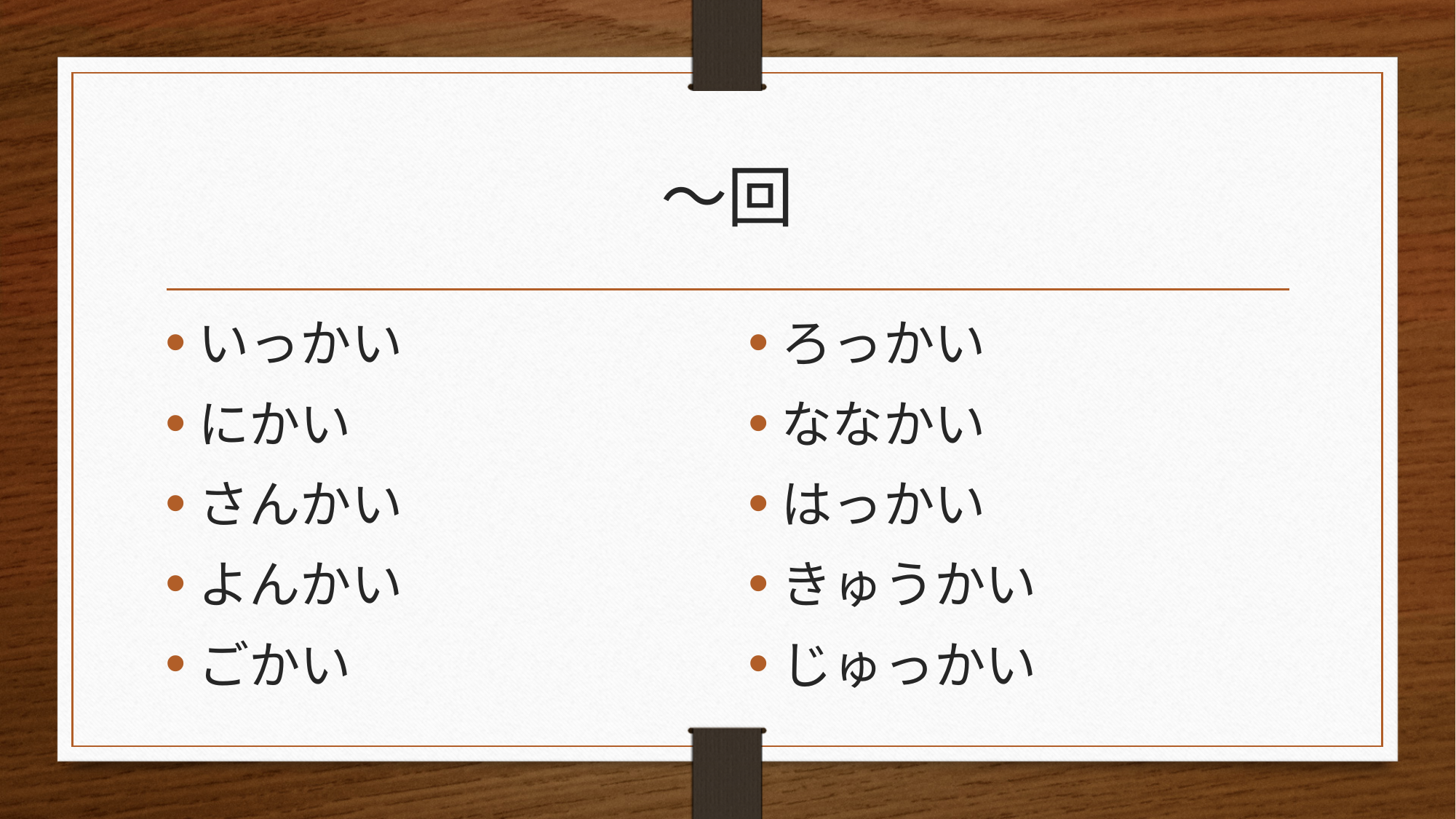

# ～回
いっかい
にかい
さんかい
よんかい
ごかい
ろっかい
ななかい
はっかい
きゅうかい
じゅっかい